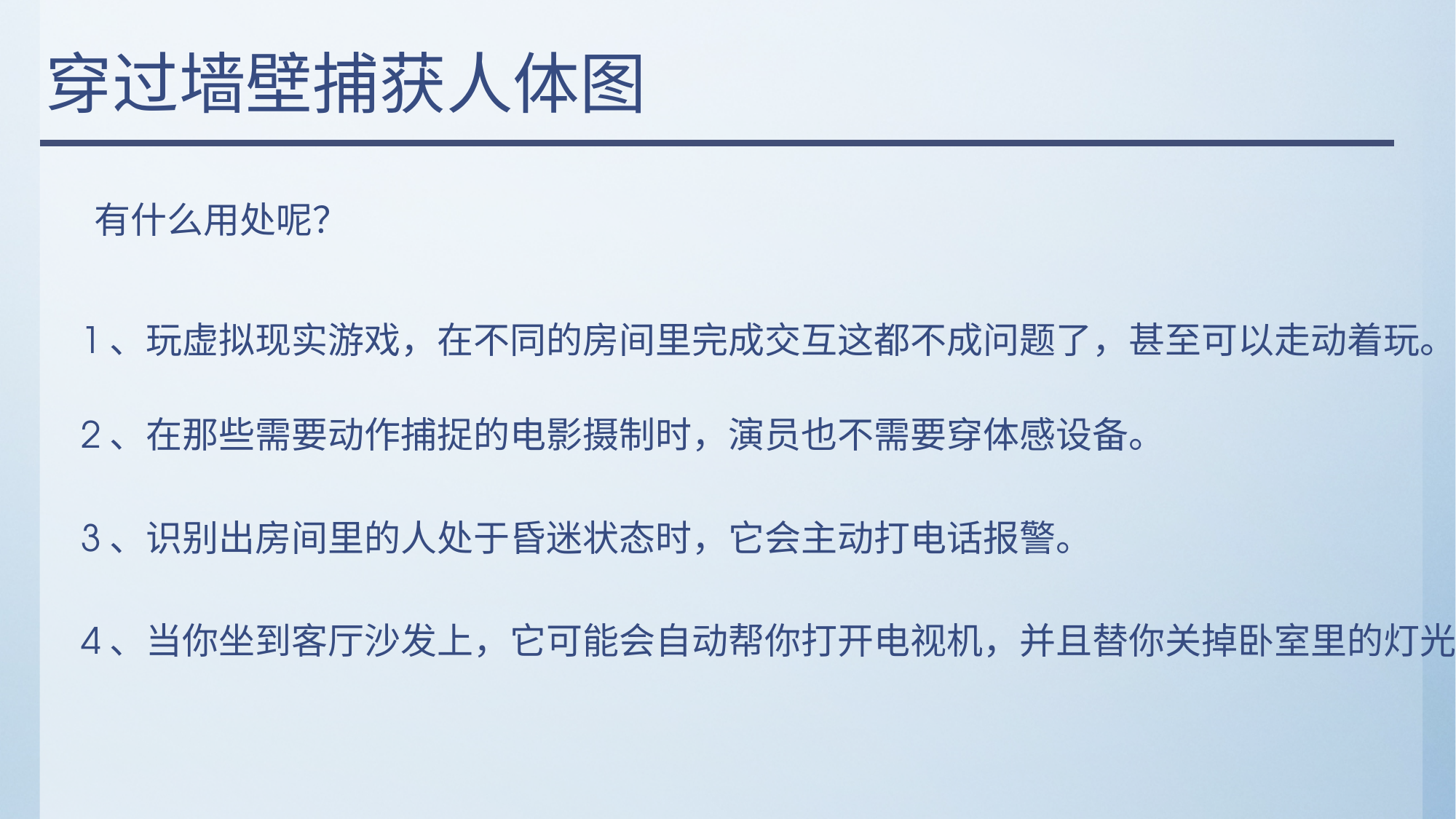

# 穿过墙壁捕获人体图
有什么用处呢？
1、玩虚拟现实游戏，在不同的房间里完成交互这都不成问题了，甚至可以走动着玩。
2、在那些需要动作捕捉的电影摄制时，演员也不需要穿体感设备。
3、识别出房间里的人处于昏迷状态时，它会主动打电话报警。
4、当你坐到客厅沙发上，它可能会自动帮你打开电视机，并且替你关掉卧室里的灯光